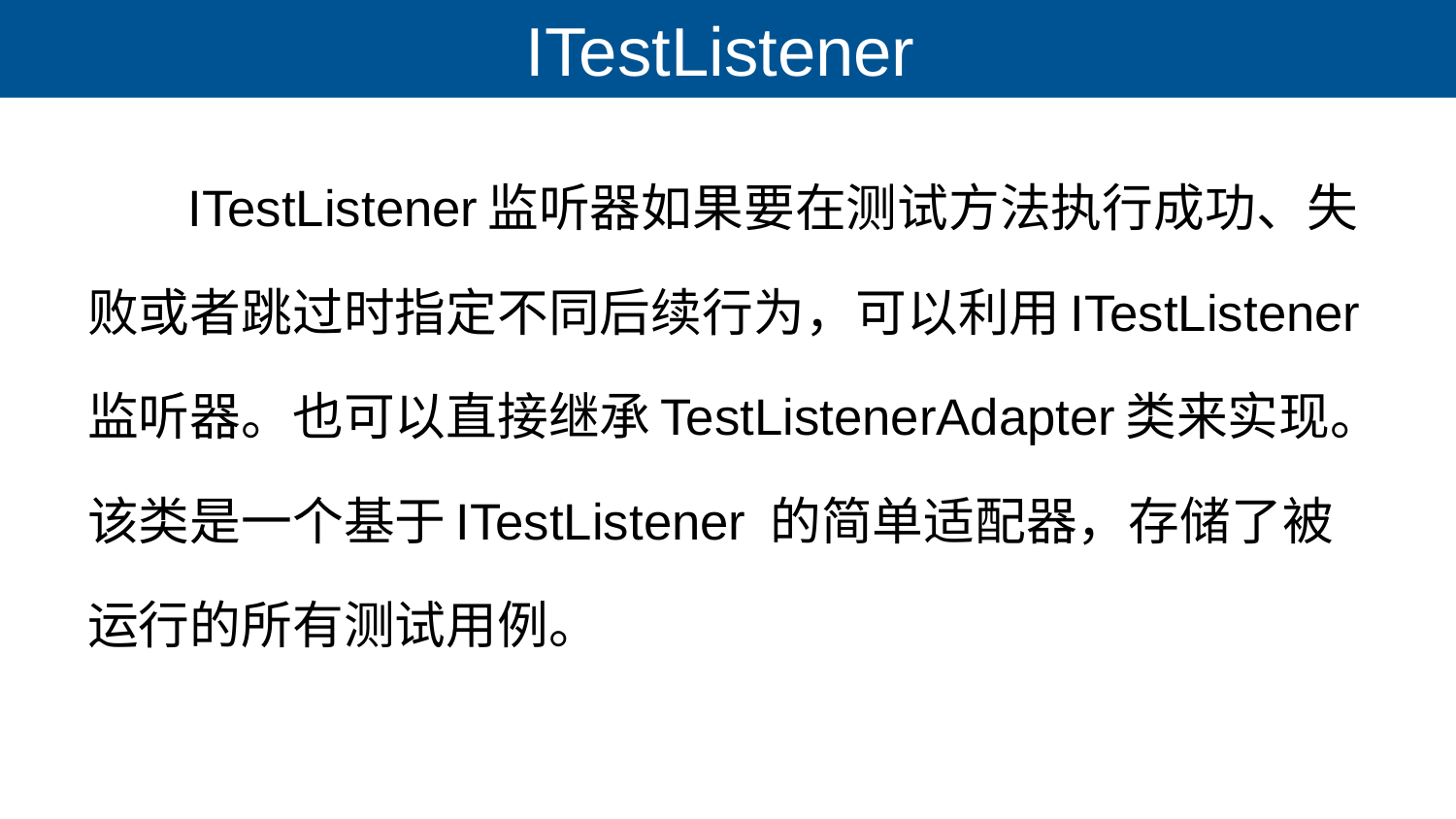

# ITestListener
       ITestListener监听器如果要在测试方法执行成功、失败或者跳过时指定不同后续行为，可以利用ITestListener 监听器。也可以直接继承TestListenerAdapter类来实现。该类是一个基于ITestListener 的简单适配器，存储了被运行的所有测试用例。